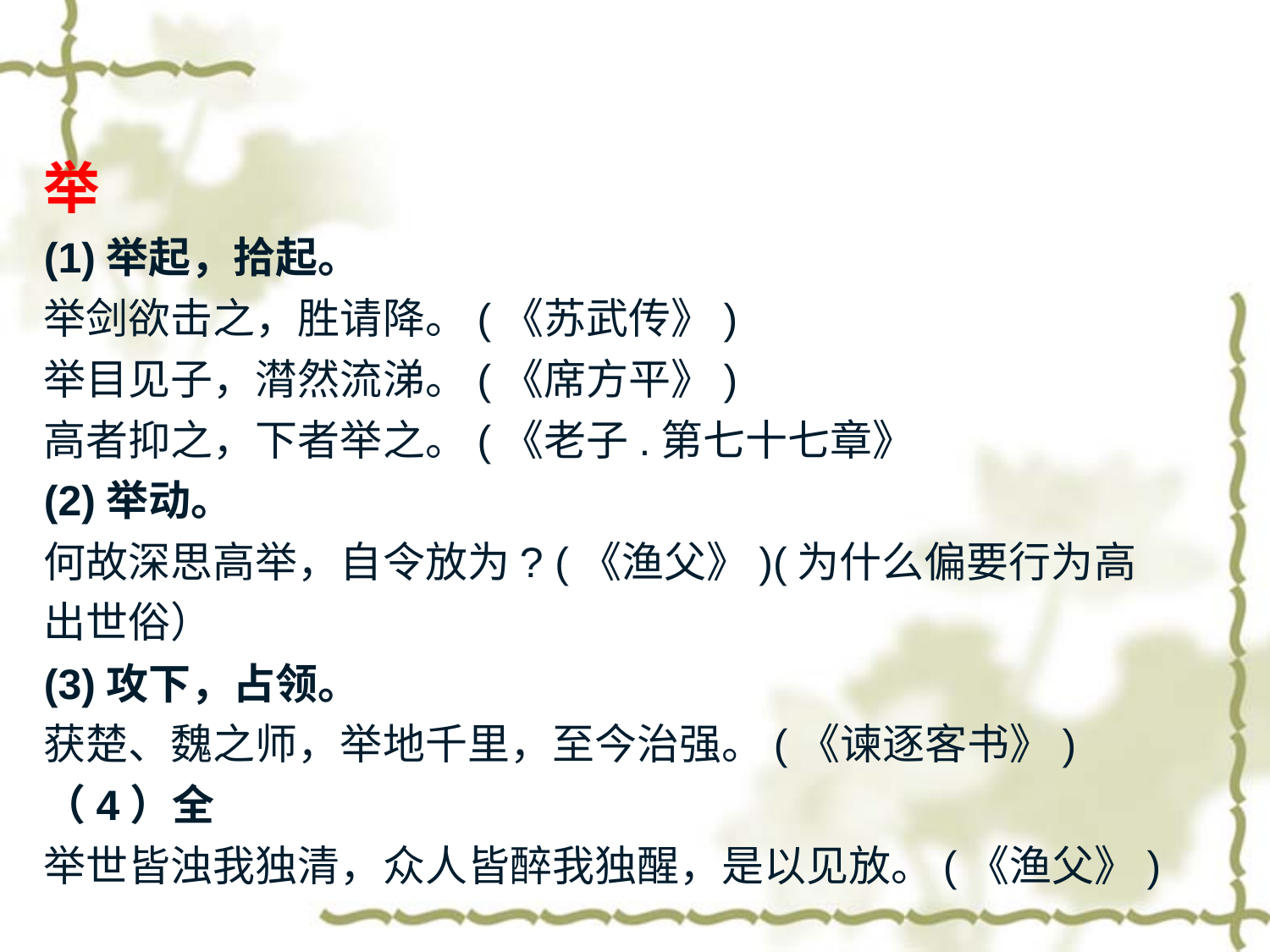

举
(1)举起，拾起。
举剑欲击之，胜请降。(《苏武传》)
举目见子，潸然流涕。(《席方平》)
高者抑之，下者举之。(《老子.第七十七章》
(2)举动。
何故深思高举，自令放为? (《渔父》)(为什么偏要行为高出世俗）
(3)攻下，占领。
获楚、魏之师，举地千里，至今治强。(《谏逐客书》)
（4）全
举世皆浊我独清，众人皆醉我独醒，是以见放。(《渔父》)